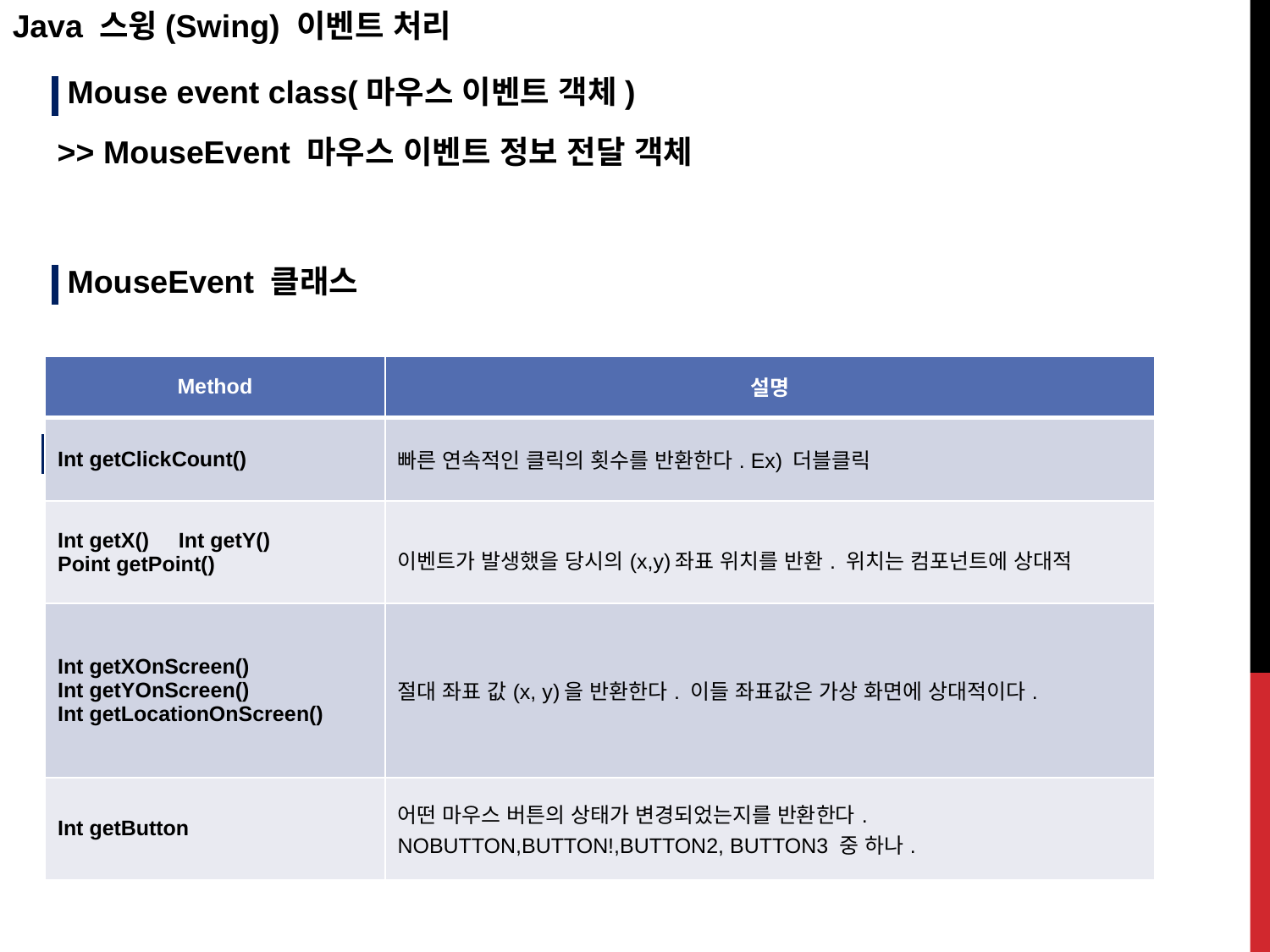

Java 스윙(Swing) 이벤트 처리
Mouse event class(마우스 이벤트 객체)
>> MouseEvent 마우스 이벤트 정보 전달 객체
MouseEvent 클래스
| Method | 설명 |
| --- | --- |
| Int getClickCount() | 빠른 연속적인 클릭의 횟수를 반환한다. Ex) 더블클릭 |
| Int getX() Int getY() Point getPoint() | 이벤트가 발생했을 당시의(x,y)좌표 위치를 반환. 위치는 컴포넌트에 상대적 |
| Int getXOnScreen() Int getYOnScreen() Int getLocationOnScreen() | 절대 좌표 값(x, y)을 반환한다. 이들 좌표값은 가상 화면에 상대적이다. |
| Int getButton | 어떤 마우스 버튼의 상태가 변경되었는지를 반환한다. NOBUTTON,BUTTON!,BUTTON2, BUTTON3 중 하나. |
KeyListener 인터페이스